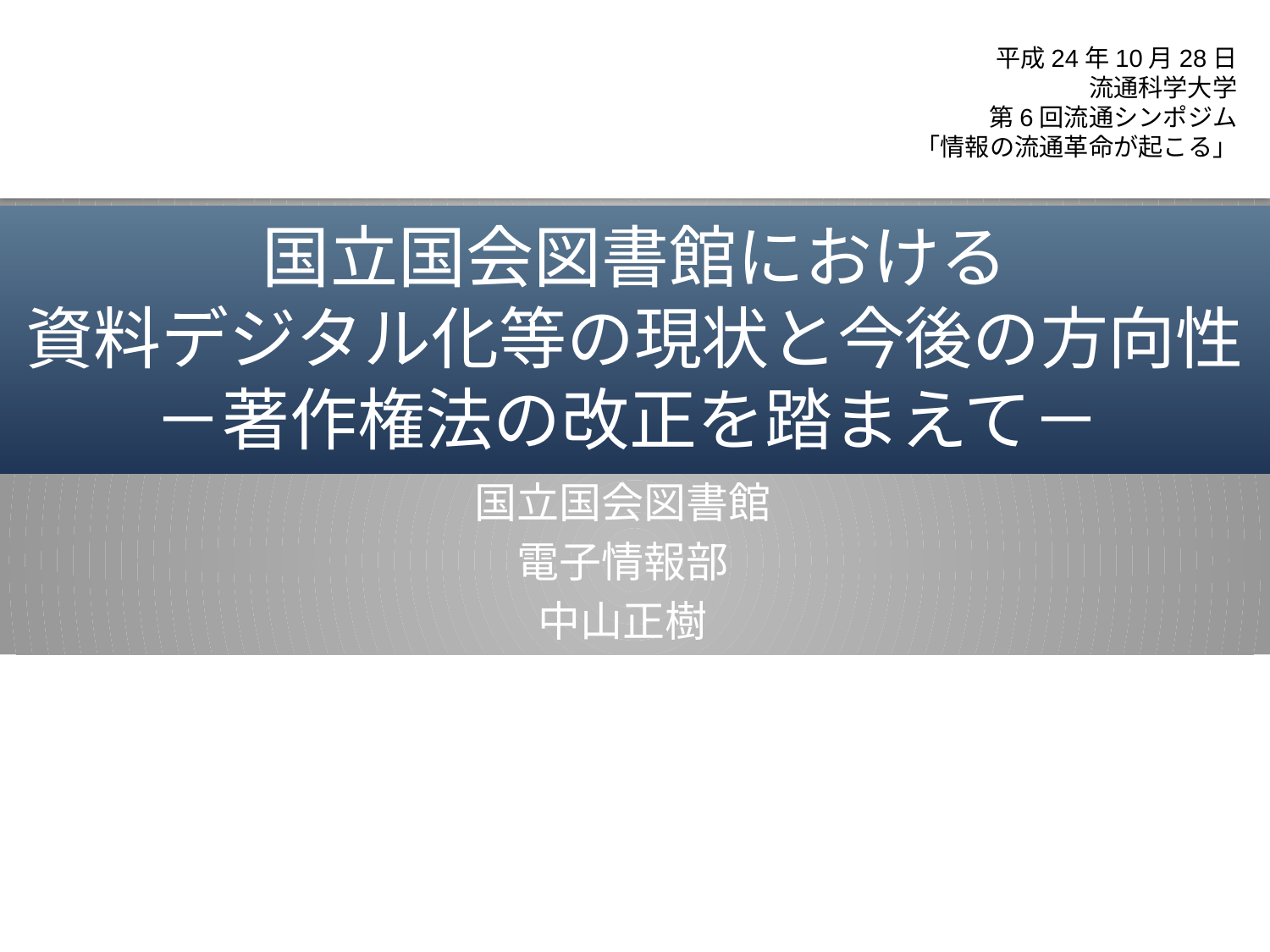

平成24年10月28日
流通科学大学
第6回流通シンポジム
「情報の流通革命が起こる」
# 国立国会図書館における 資料デジタル化等の現状と今後の方向性 －著作権法の改正を踏まえて－
国立国会図書館
電子情報部
中山正樹